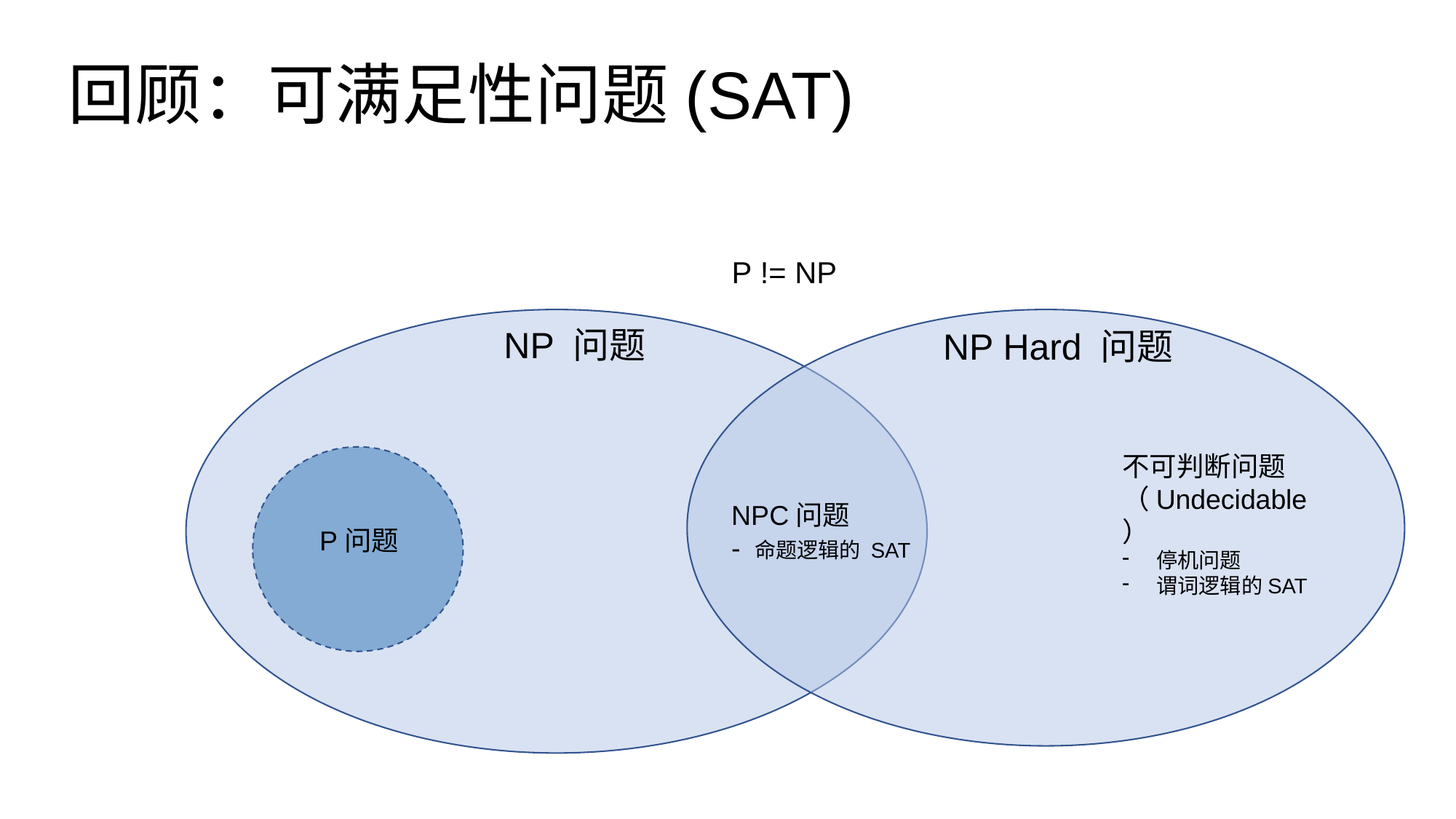

# 回顾：可满足性问题(SAT)
P != NP

NP 问题
 NP Hard 问题
不可判断问题
（Undecidable）
停机问题
谓词逻辑的SAT

NPC问题
- 命题逻辑的 SAT
P问题